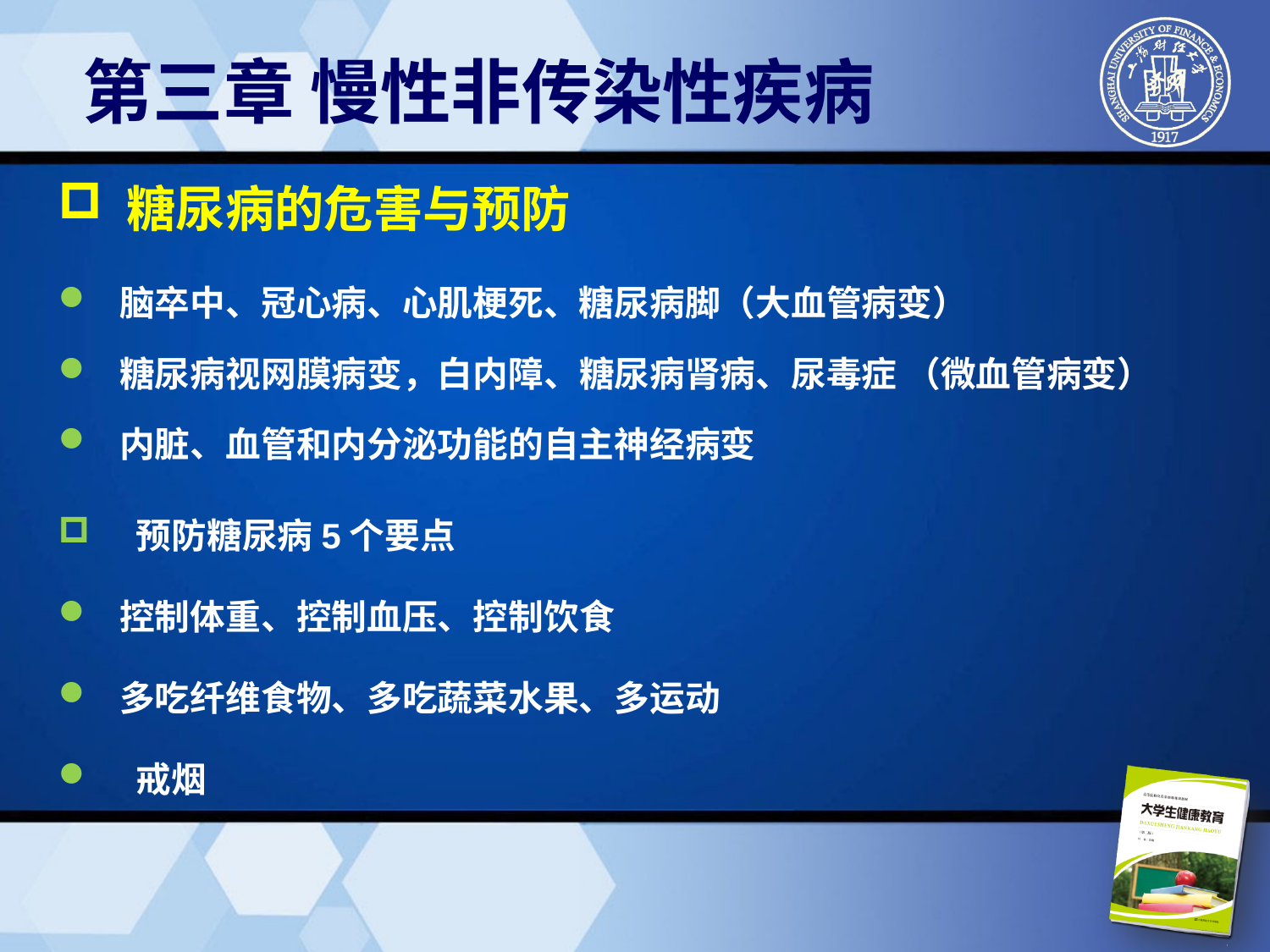

第三章 慢性非传染性疾病
 糖尿病的危害与预防
脑卒中、冠心病、心肌梗死、糖尿病脚（大血管病变）
糖尿病视网膜病变，白内障、糖尿病肾病、尿毒症 （微血管病变）
内脏、血管和内分泌功能的自主神经病变
 预防糖尿病5个要点
控制体重、控制血压、控制饮食
多吃纤维食物、多吃蔬菜水果、多运动
 戒烟